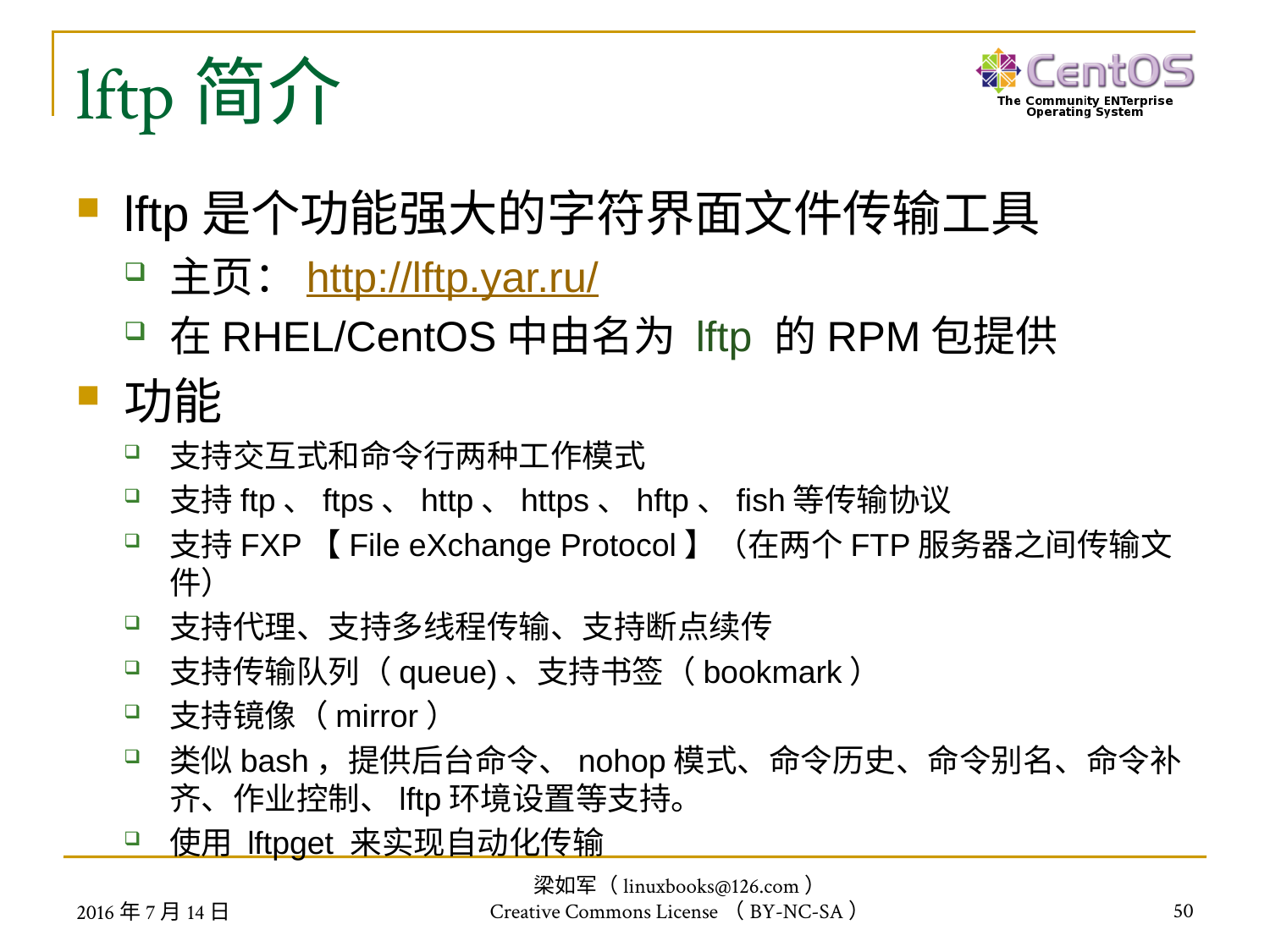

# lftp简介
lftp是个功能强大的字符界面文件传输工具
主页：http://lftp.yar.ru/
在RHEL/CentOS中由名为 lftp 的RPM包提供
功能
支持交互式和命令行两种工作模式
支持ftp、ftps、http、https、hftp、fish等传输协议
支持FXP【File eXchange Protocol】（在两个FTP服务器之间传输文件）
支持代理、支持多线程传输、支持断点续传
支持传输队列（queue)、支持书签（bookmark）
支持镜像（mirror）
类似bash，提供后台命令、nohop模式、命令历史、命令别名、命令补齐、作业控制、lftp环境设置等支持。
使用 lftpget 来实现自动化传输
梁如军（linuxbooks@126.com）
Creative Commons License（BY-NC-SA）
2016年7月14日
50